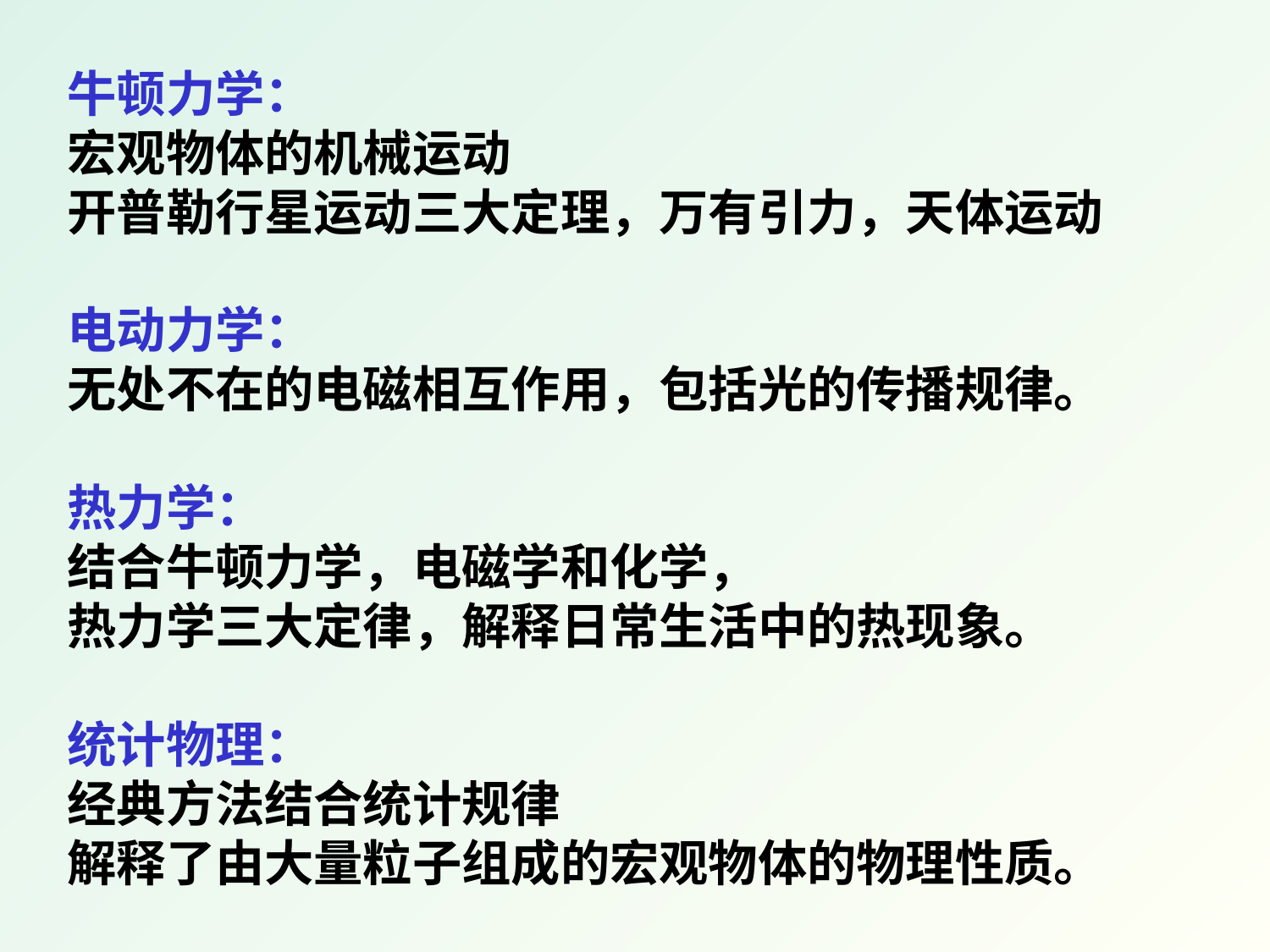

牛顿力学：
宏观物体的机械运动
开普勒行星运动三大定理，万有引力，天体运动

电动力学：
无处不在的电磁相互作用，包括光的传播规律。

热力学：
结合牛顿力学，电磁学和化学，
热力学三大定律，解释日常生活中的热现象。

统计物理：
经典方法结合统计规律
解释了由大量粒子组成的宏观物体的物理性质。